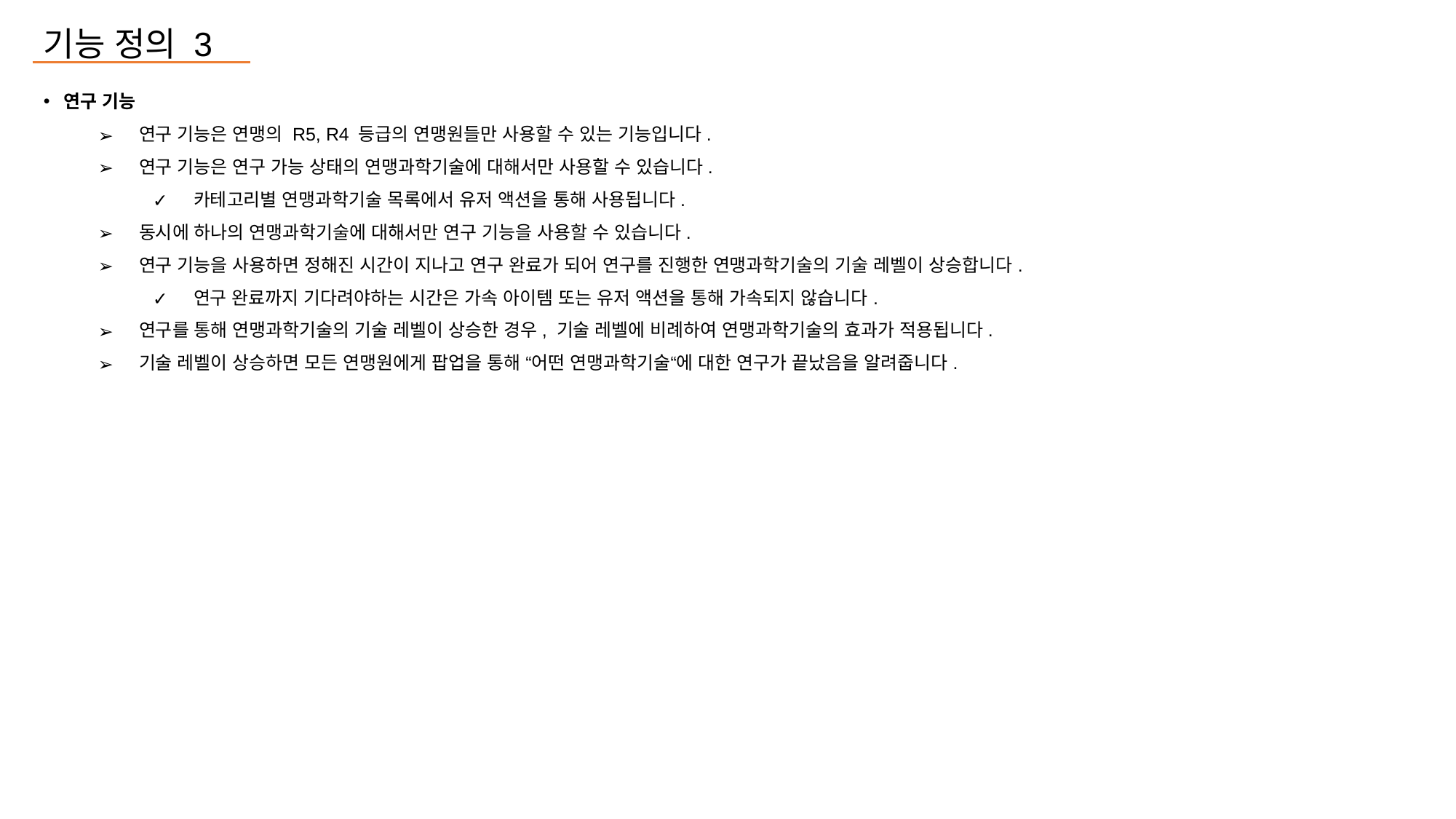

기능 정의 3
연구 기능
연구 기능은 연맹의 R5, R4 등급의 연맹원들만 사용할 수 있는 기능입니다.
연구 기능은 연구 가능 상태의 연맹과학기술에 대해서만 사용할 수 있습니다.
카테고리별 연맹과학기술 목록에서 유저 액션을 통해 사용됩니다.
동시에 하나의 연맹과학기술에 대해서만 연구 기능을 사용할 수 있습니다.
연구 기능을 사용하면 정해진 시간이 지나고 연구 완료가 되어 연구를 진행한 연맹과학기술의 기술 레벨이 상승합니다.
연구 완료까지 기다려야하는 시간은 가속 아이템 또는 유저 액션을 통해 가속되지 않습니다.
연구를 통해 연맹과학기술의 기술 레벨이 상승한 경우, 기술 레벨에 비례하여 연맹과학기술의 효과가 적용됩니다.
기술 레벨이 상승하면 모든 연맹원에게 팝업을 통해 “어떤 연맹과학기술“에 대한 연구가 끝났음을 알려줍니다.